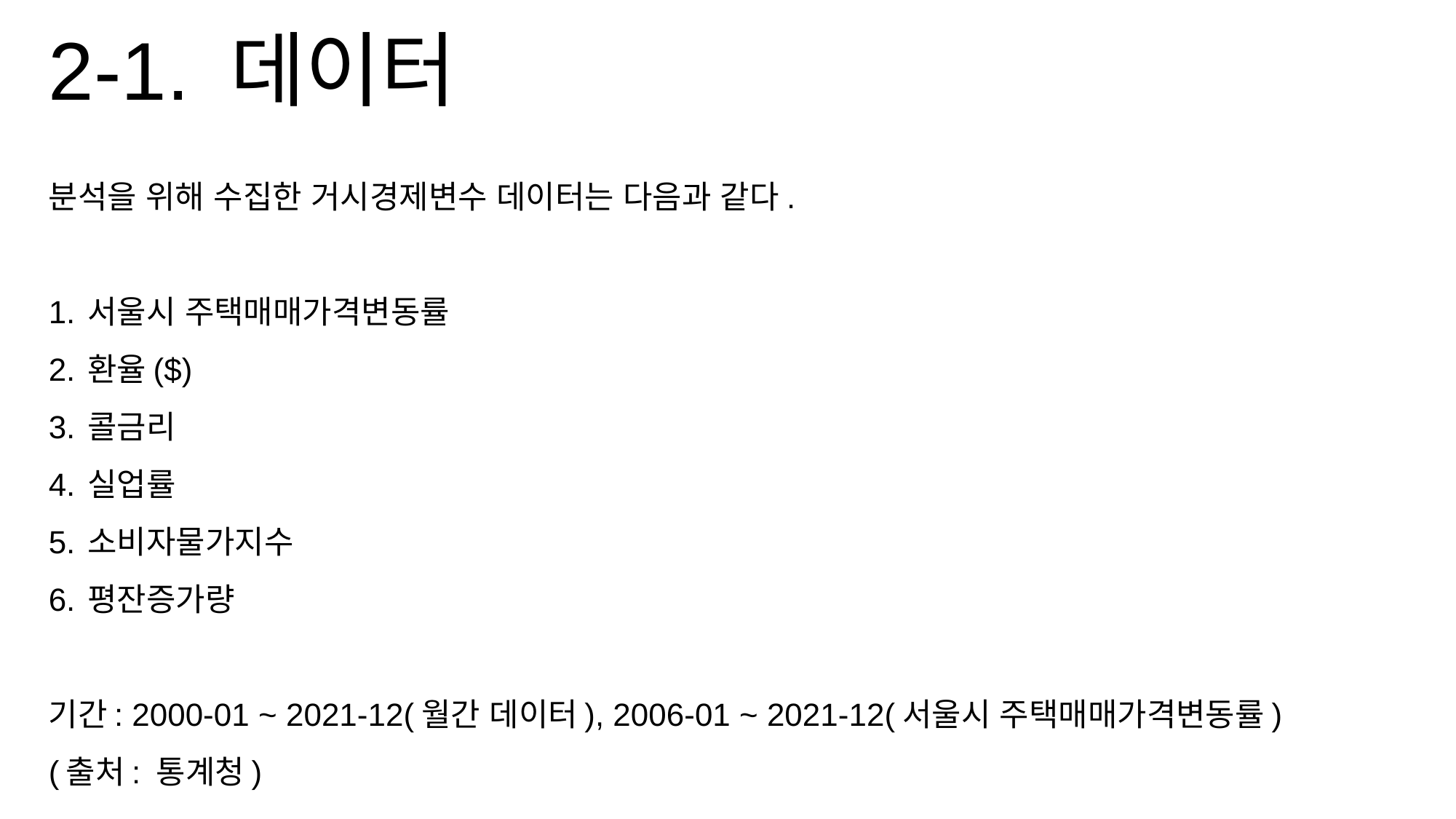

# 2-1. 데이터
분석을 위해 수집한 거시경제변수 데이터는 다음과 같다.

서울시 주택매매가격변동률
환율($)
콜금리
실업률
소비자물가지수
평잔증가량

기간: 2000-01 ~ 2021-12(월간 데이터), 2006-01 ~ 2021-12(서울시 주택매매가격변동률)
(출처: 통계청)